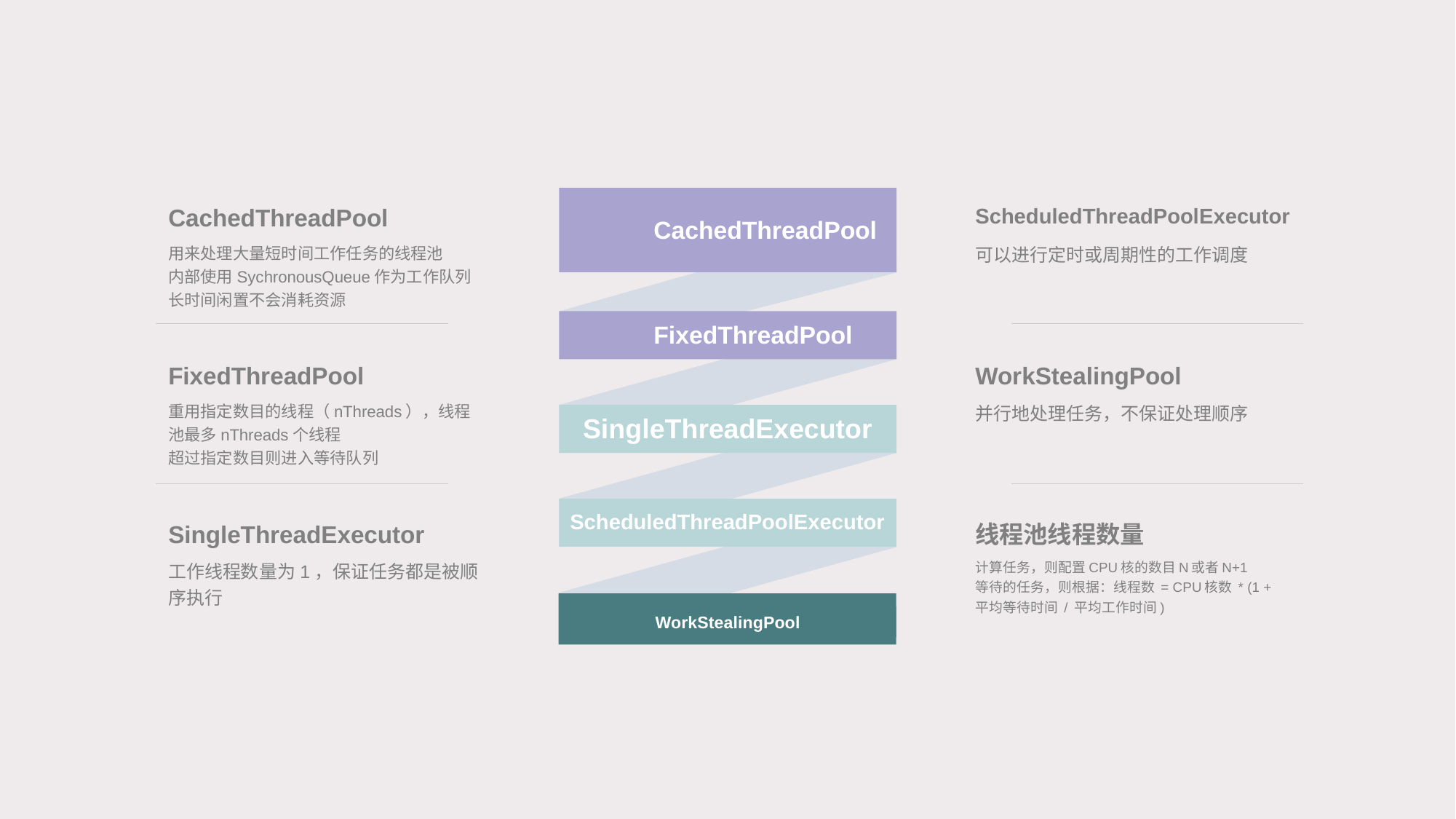

CachedThreadPool
CachedThreadPool
用来处理大量短时间工作任务的线程池
内部使用SychronousQueue作为工作队列
长时间闲置不会消耗资源
FixedThreadPool
重用指定数目的线程（nThreads），线程池最多nThreads个线程
超过指定数目则进入等待队列
SingleThreadExecutor
工作线程数量为1，保证任务都是被顺序执行
ScheduledThreadPoolExecutor
可以进行定时或周期性的工作调度
WorkStealingPool
并行地处理任务，不保证处理顺序
线程池线程数量
计算任务，则配置CPU核的数目N或者N+1
等待的任务，则根据：线程数 = CPU核数 * (1 + 平均等待时间 / 平均工作时间)

FixedThreadPool

SingleThreadExecutor

ScheduledThreadPoolExecutor

WorkStealingPool